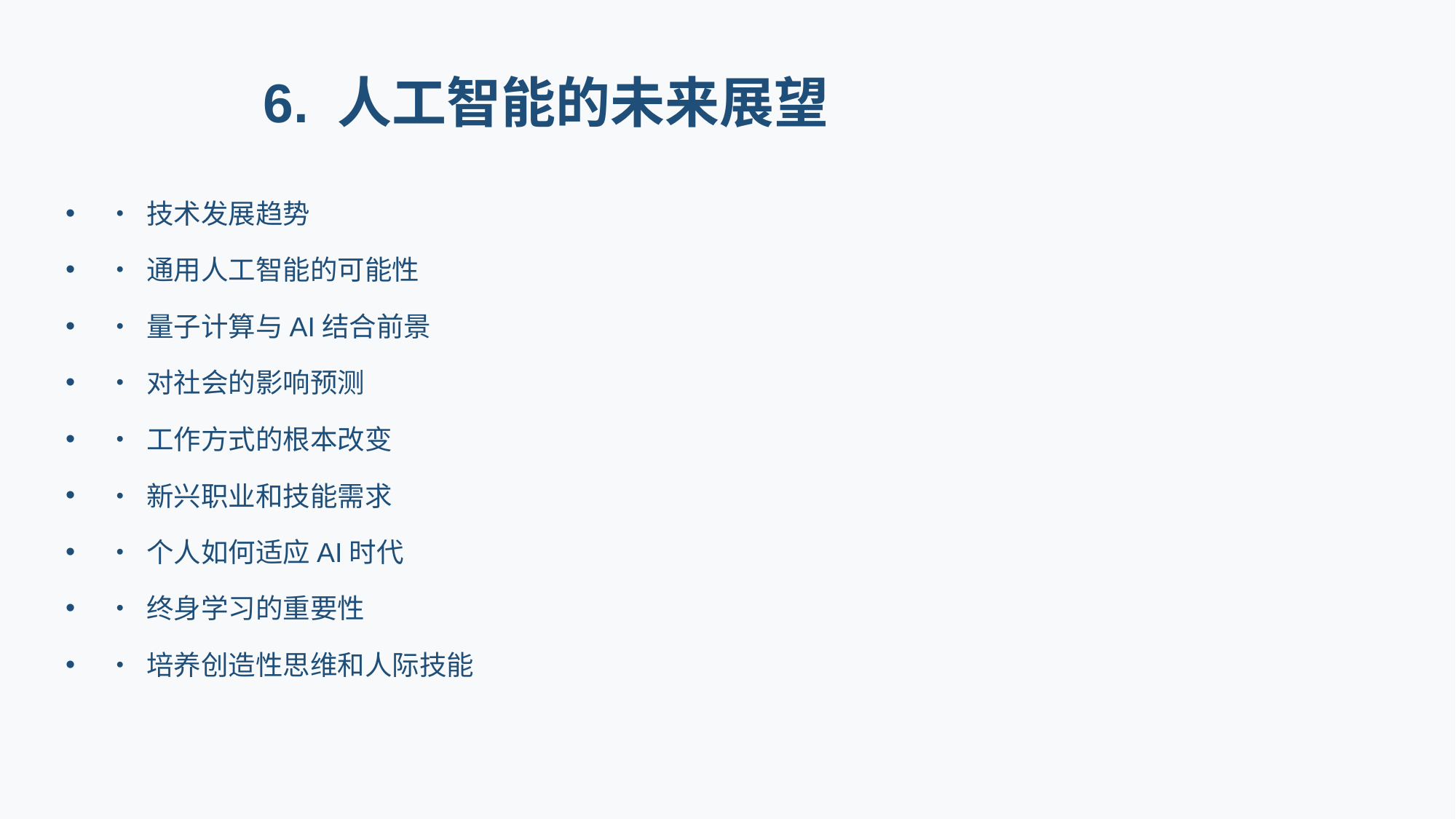

# 6. 人工智能的未来展望
• 技术发展趋势
• 通用人工智能的可能性
• 量子计算与AI结合前景
• 对社会的影响预测
• 工作方式的根本改变
• 新兴职业和技能需求
• 个人如何适应AI时代
• 终身学习的重要性
• 培养创造性思维和人际技能